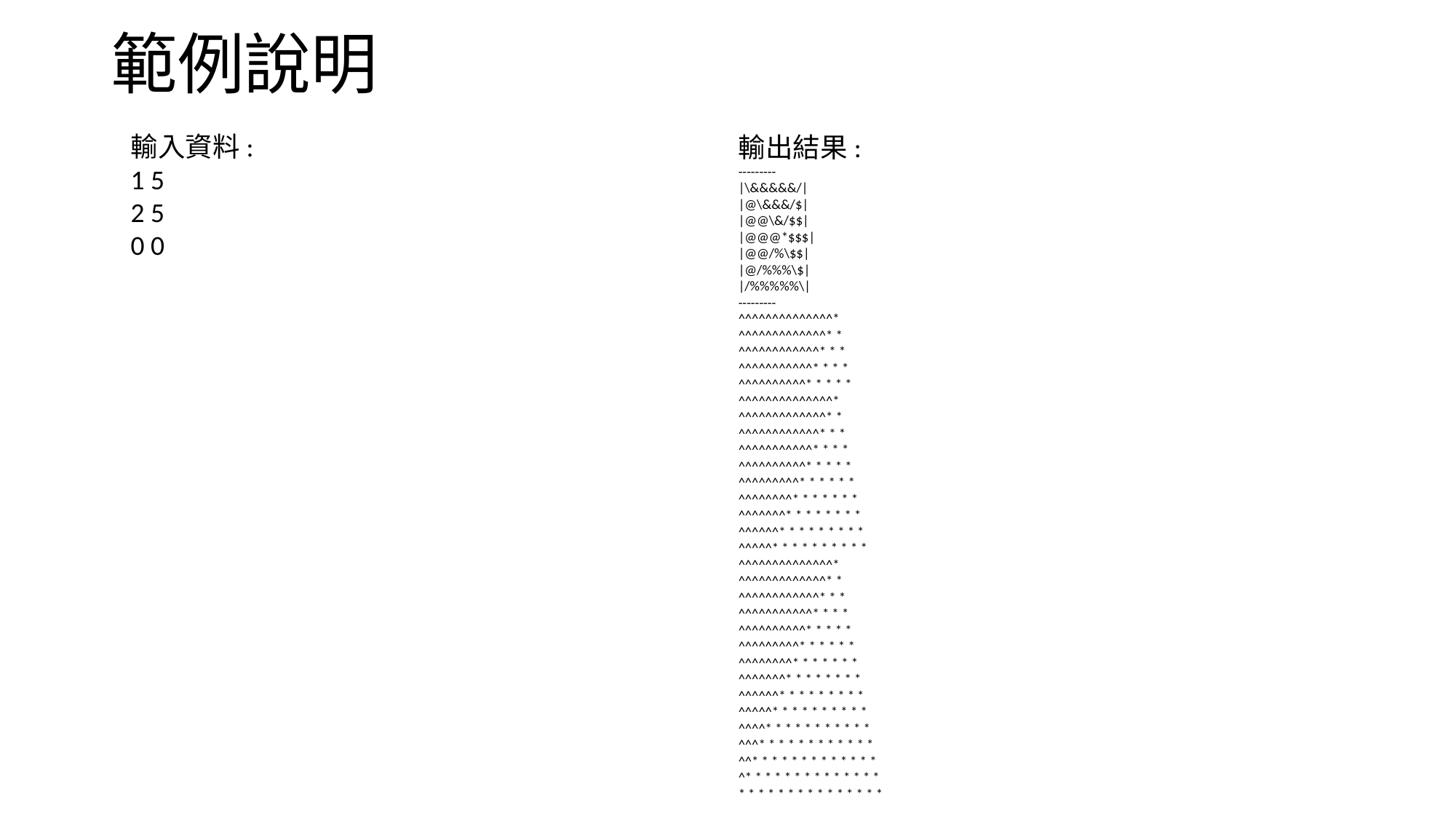

# 範例說明
輸入資料:
1 5
2 5
0 0
輸出結果:
---------
|\&&&&&/|
|@\&&&/$|
|@@\&/$$|
|@@@*$$$|
|@@/%\$$|
|@/%%%\$|
|/%%%%%\|
---------
^^^^^^^^^^^^^^*
^^^^^^^^^^^^^* *
^^^^^^^^^^^^* * *
^^^^^^^^^^^* * * *
^^^^^^^^^^* * * * *
^^^^^^^^^^^^^^*
^^^^^^^^^^^^^* *
^^^^^^^^^^^^* * *
^^^^^^^^^^^* * * *
^^^^^^^^^^* * * * *
^^^^^^^^^* * * * * *
^^^^^^^^* * * * * * *
^^^^^^^* * * * * * * *
^^^^^^* * * * * * * * *
^^^^^* * * * * * * * * *
^^^^^^^^^^^^^^*
^^^^^^^^^^^^^* *
^^^^^^^^^^^^* * *
^^^^^^^^^^^* * * *
^^^^^^^^^^* * * * *
^^^^^^^^^* * * * * *
^^^^^^^^* * * * * * *
^^^^^^^* * * * * * * *
^^^^^^* * * * * * * * *
^^^^^* * * * * * * * * *
^^^^* * * * * * * * * * *
^^^* * * * * * * * * * * *
^^* * * * * * * * * * * * *
^* * * * * * * * * * * * * *
* * * * * * * * * * * * * * *